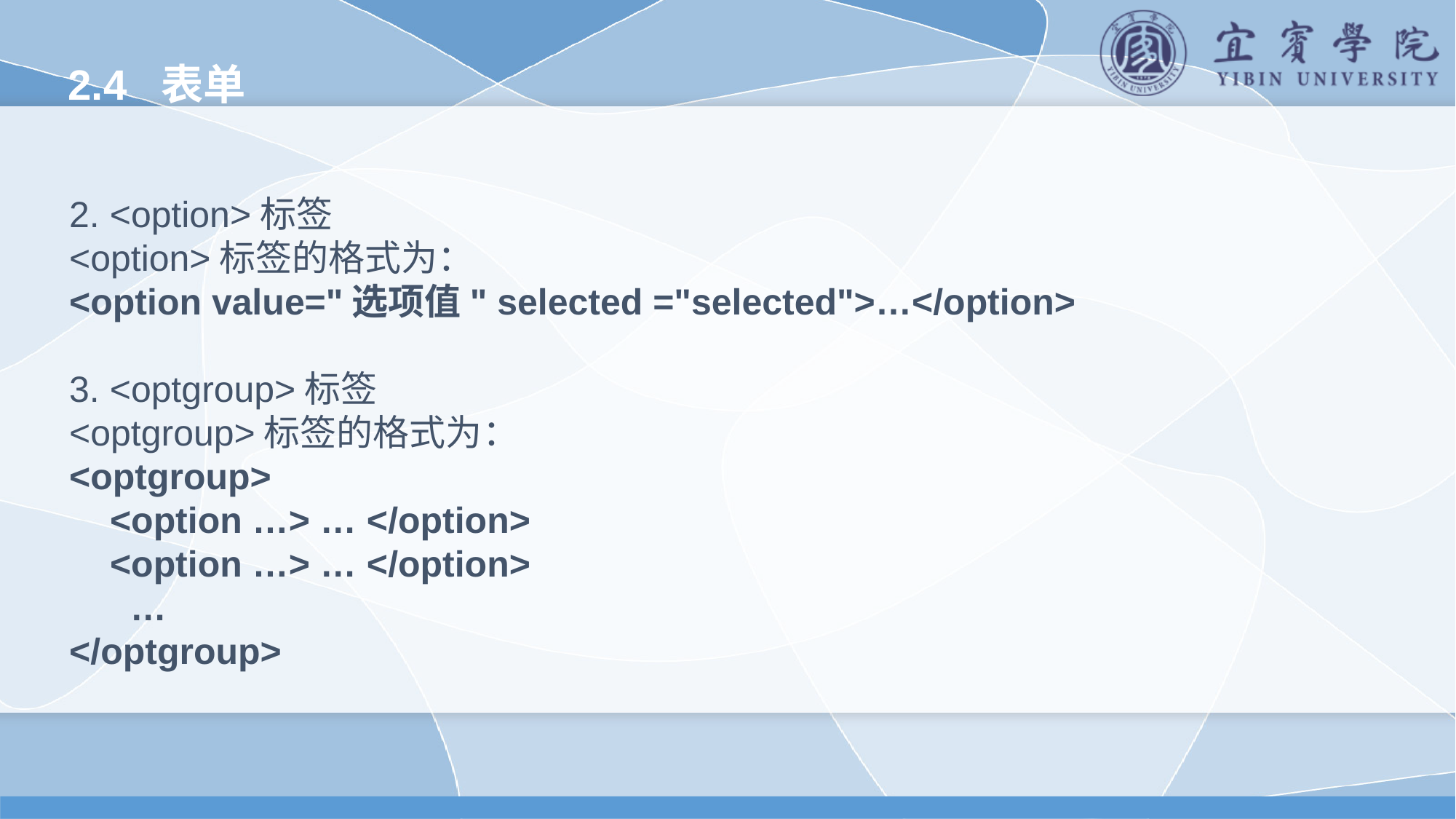

2.4  表单
2. <option>标签
<option>标签的格式为：
<option value="选项值" selected ="selected">…</option>

3. <optgroup>标签
<optgroup>标签的格式为：
<optgroup>
    <option …> … </option>
    <option …> … </option>
      …
</optgroup>